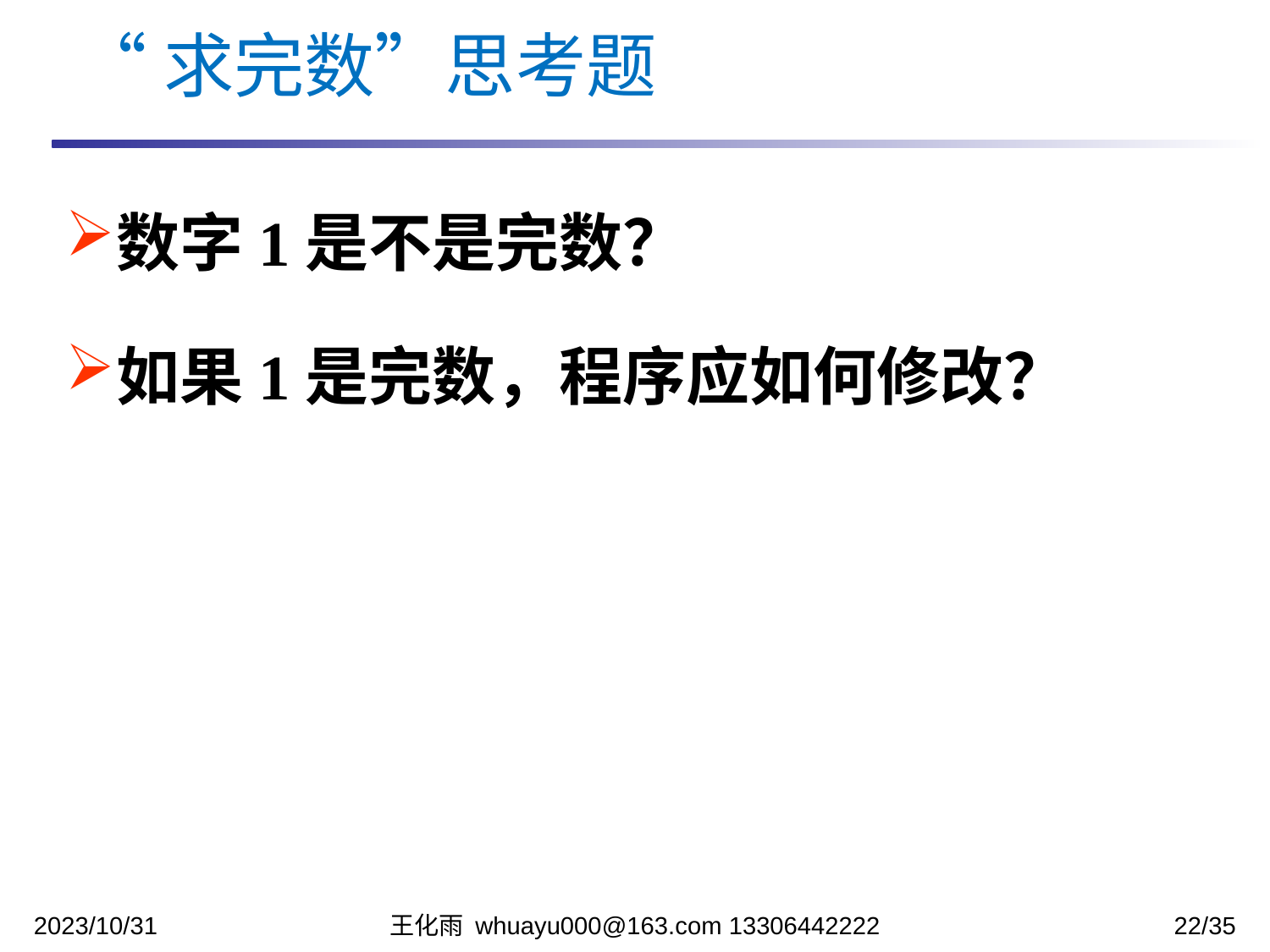

“求完数”思考题
数字1是不是完数？
如果1是完数，程序应如何修改？
2023/10/31
王化雨 whuayu000@163.com 13306442222
22/35